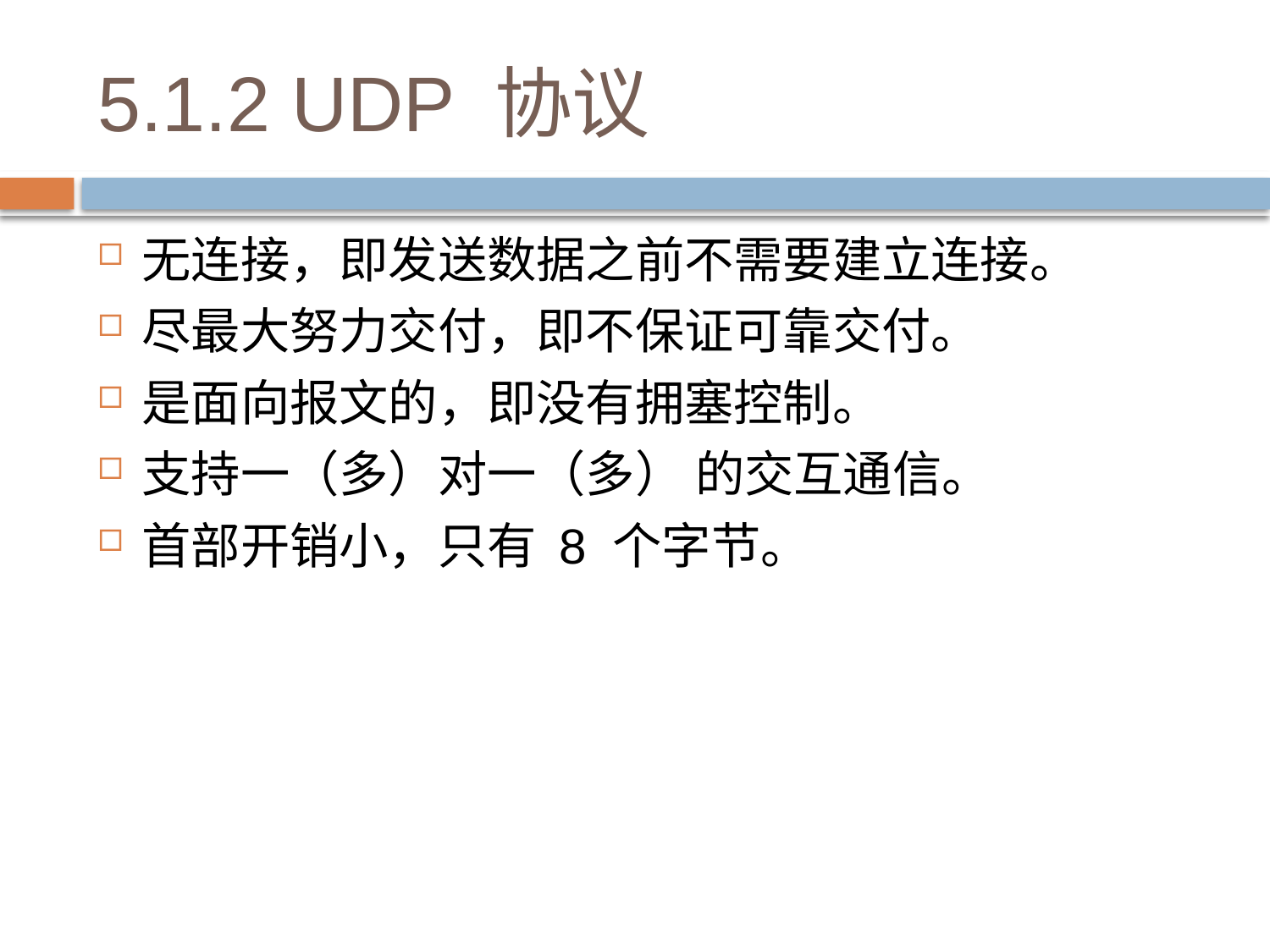

# 5.1.2 UDP 协议
无连接，即发送数据之前不需要建立连接。
尽最大努力交付，即不保证可靠交付。
是面向报文的，即没有拥塞控制。
支持一（多）对一（多） 的交互通信。
首部开销小，只有 8 个字节。